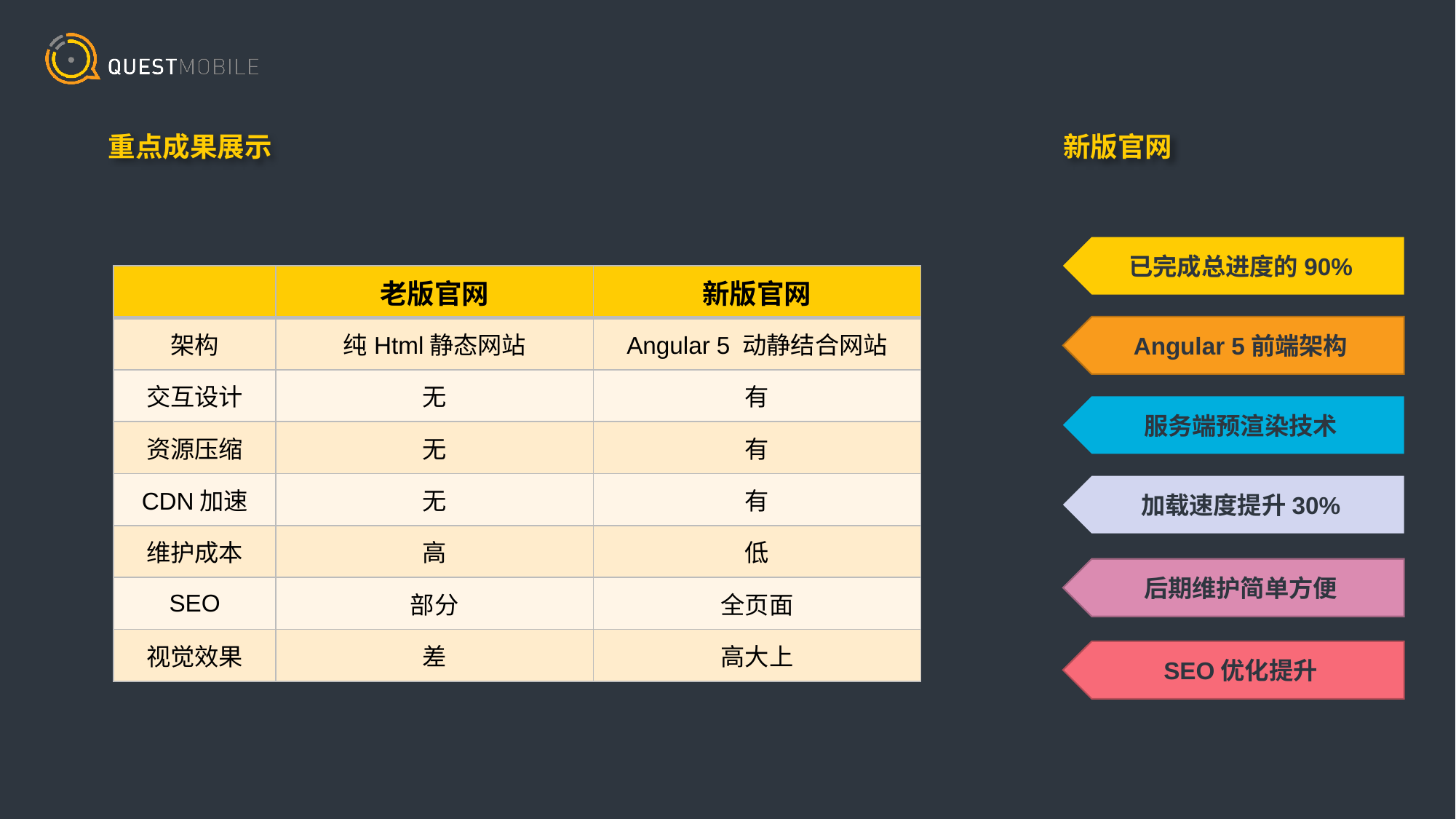

重点成果展示                                                                                       	                               新版官网

已完成总进度的90%
|  | 老版官网 | 新版官网 |
| --- | --- | --- |
| 架构 | 纯Html静态网站 | Angular 5 动静结合网站 |
| 交互设计 | 无 | 有 |
| 资源压缩 | 无 | 有 |
| CDN加速 | 无 | 有 |
| 维护成本 | 高 | 低 |
| SEO | 部分 | 全页面 |
| 视觉效果 | 差 | 高大上 |
Angular 5前端架构
服务端预渲染技术
加载速度提升30%
后期维护简单方便
SEO优化提升